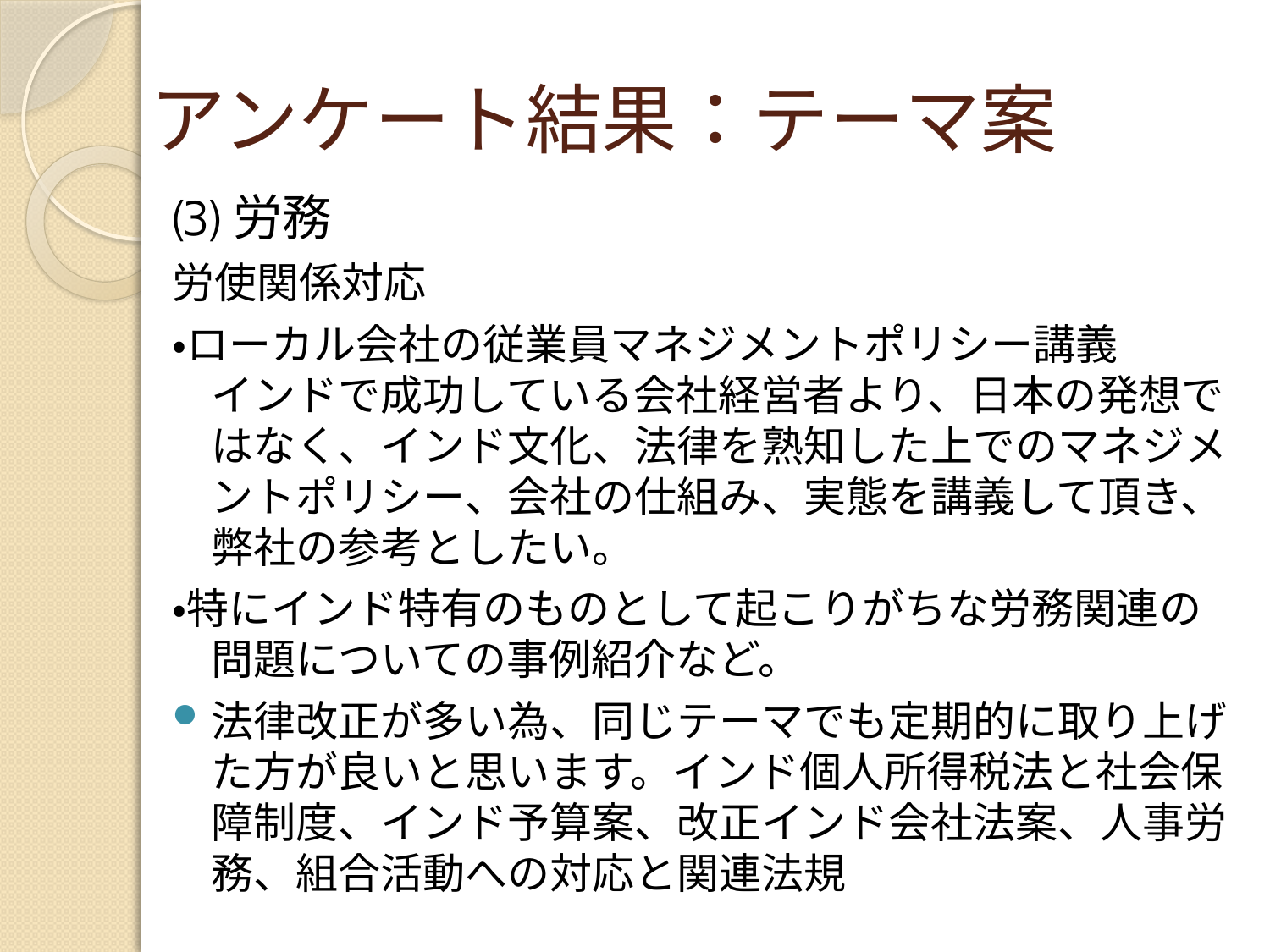

# アンケート結果：テーマ案
(3)労務
労使関係対応
・ローカル会社の従業員マネジメントポリシー講義
インドで成功している会社経営者より、日本の発想ではなく、インド文化、法律を熟知した上でのマネジメントポリシー、会社の仕組み、実態を講義して頂き、弊社の参考としたい。
・特にインド特有のものとして起こりがちな労務関連の問題についての事例紹介など。
法律改正が多い為、同じテーマでも定期的に取り上げた方が良いと思います。インド個人所得税法と社会保障制度、インド予算案、改正インド会社法案、人事労務、組合活動への対応と関連法規